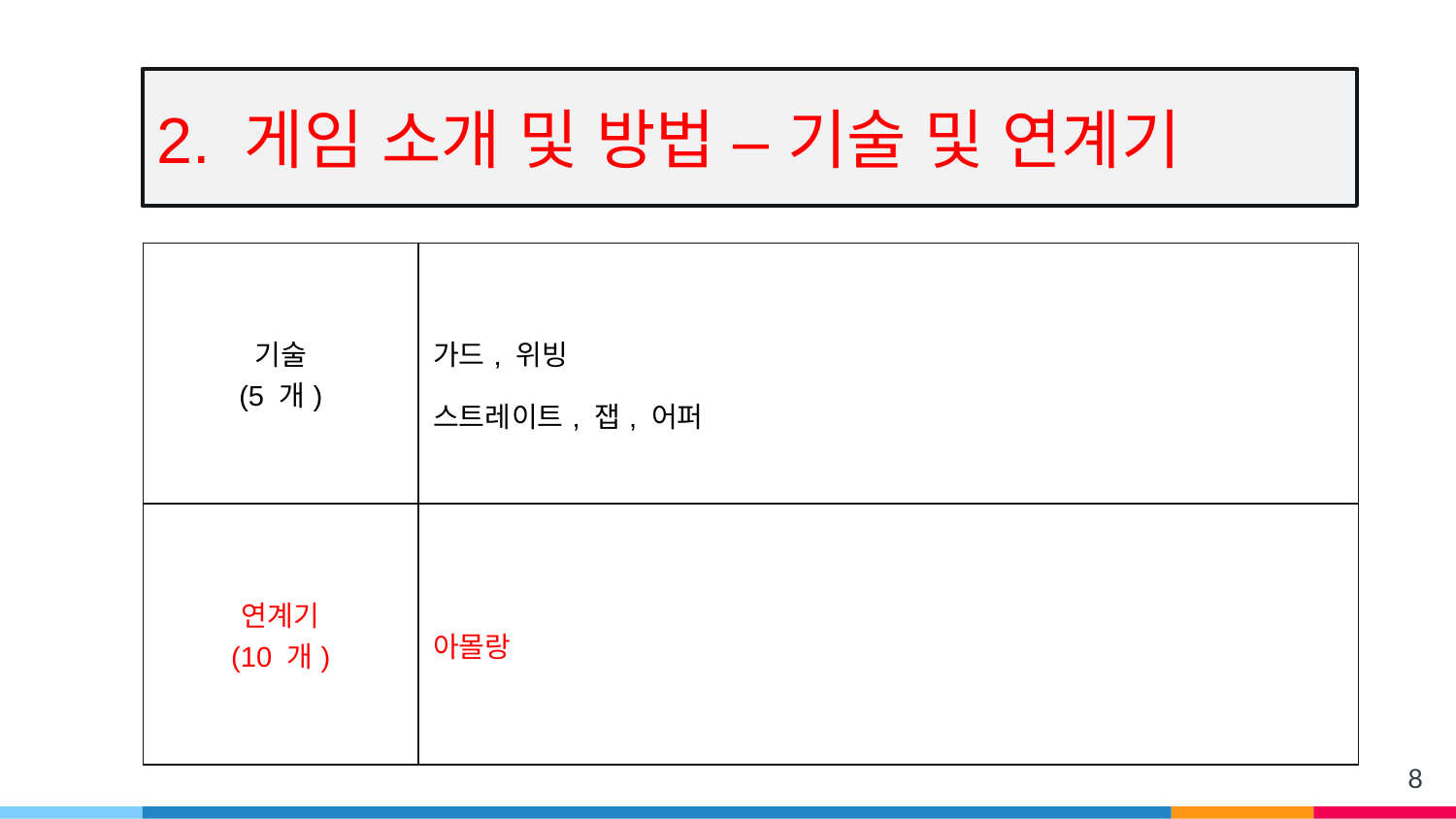

# 2. 게임 소개 및 방법 – 기술 및 연계기

| 기술 (5 개) | 가드, 위빙 스트레이트, 잽, 어퍼 |
| --- | --- |
| 연계기 (10 개) | 아몰랑 |
8